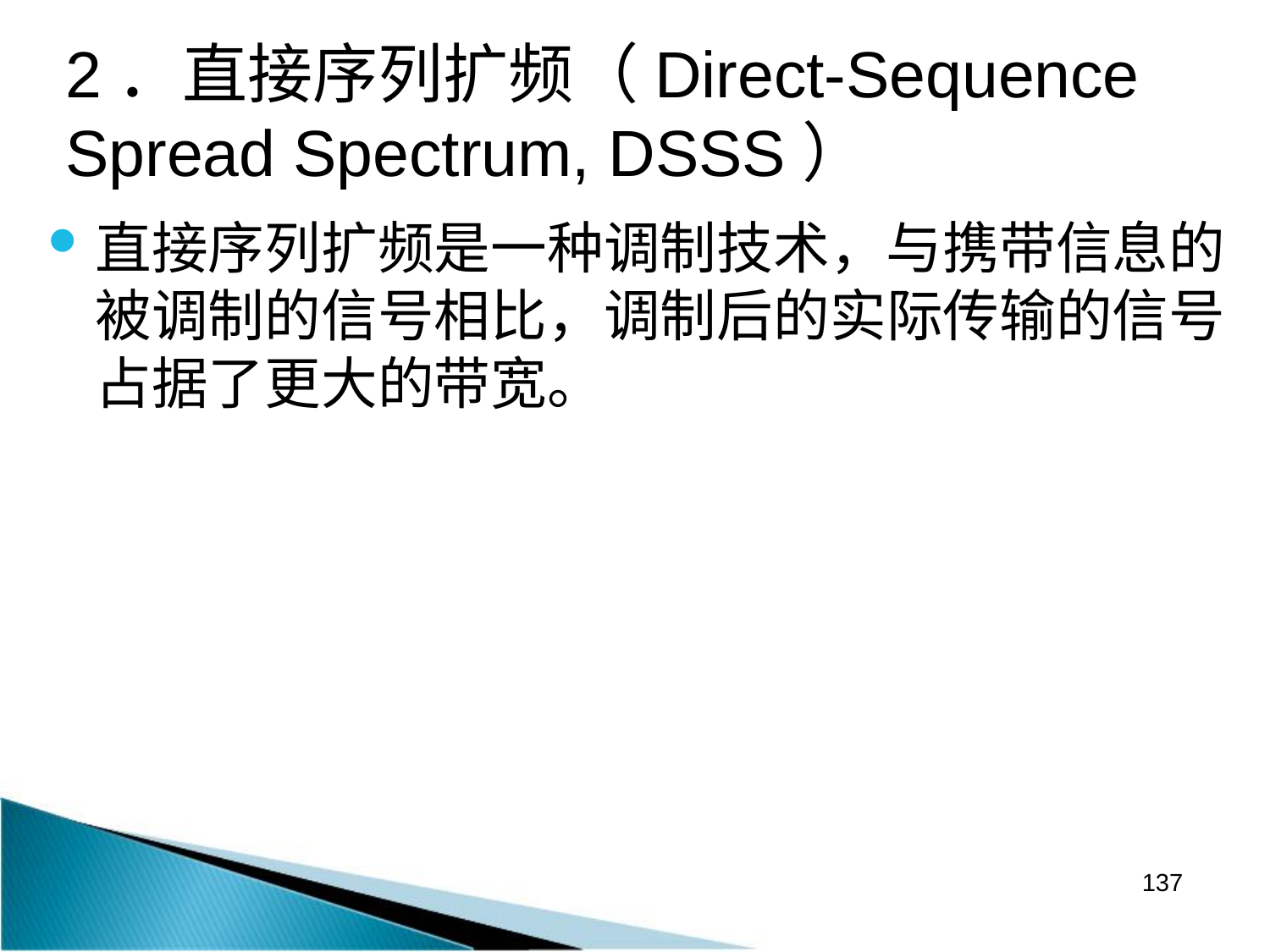

# 2．直接序列扩频（Direct-Sequence Spread Spectrum, DSSS）
直接序列扩频是一种调制技术，与携带信息的被调制的信号相比，调制后的实际传输的信号占据了更大的带宽。
137